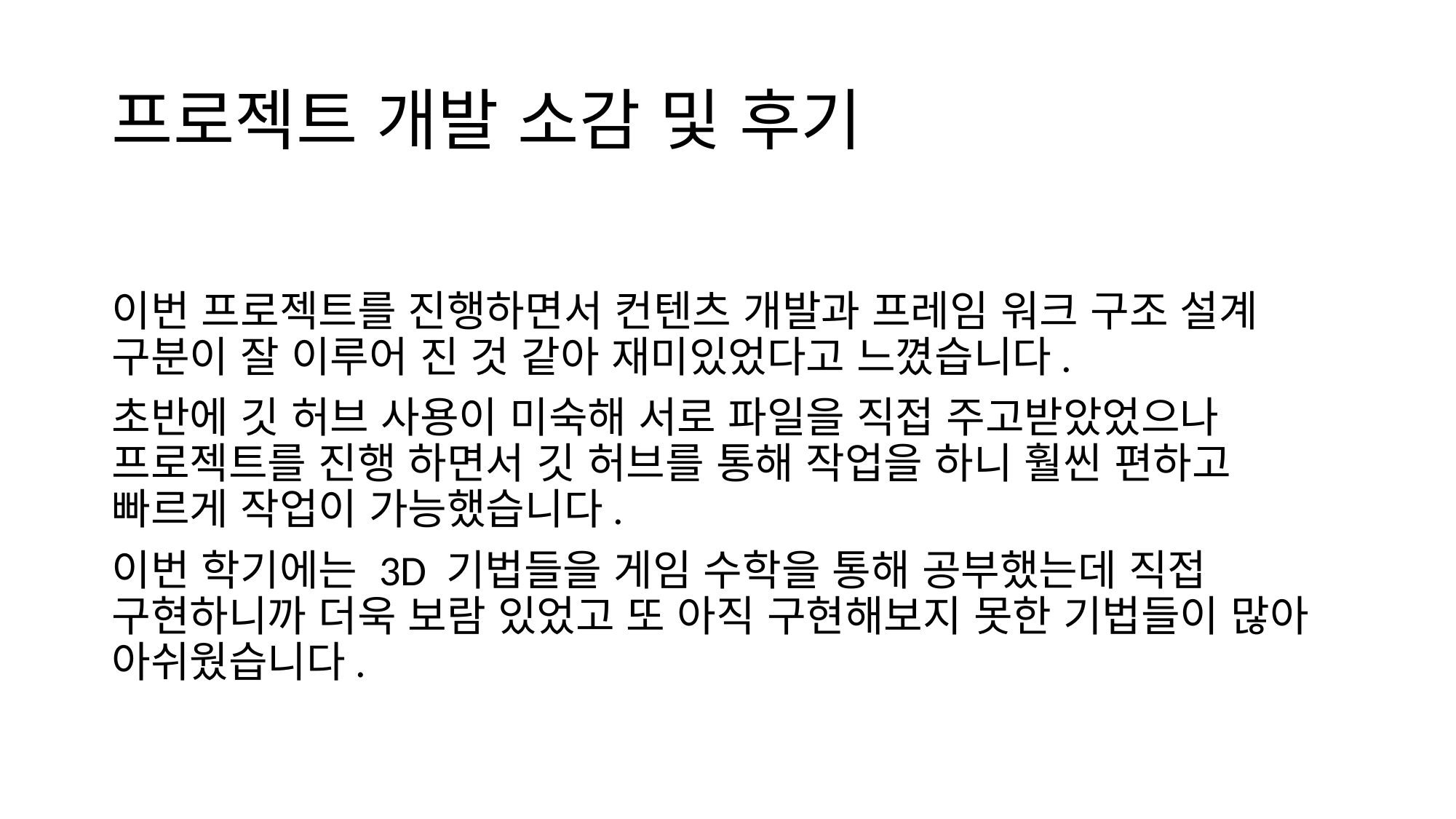

# 프로젝트 개발 소감 및 후기

이번 프로젝트를 진행하면서 컨텐츠 개발과 프레임 워크 구조 설계 구분이 잘 이루어 진 것 같아 재미있었다고 느꼈습니다.
초반에 깃 허브 사용이 미숙해 서로 파일을 직접 주고받았었으나 프로젝트를 진행 하면서 깃 허브를 통해 작업을 하니 훨씬 편하고 빠르게 작업이 가능했습니다.
이번 학기에는 3D 기법들을 게임 수학을 통해 공부했는데 직접 구현하니까 더욱 보람 있었고 또 아직 구현해보지 못한 기법들이 많아 아쉬웠습니다.